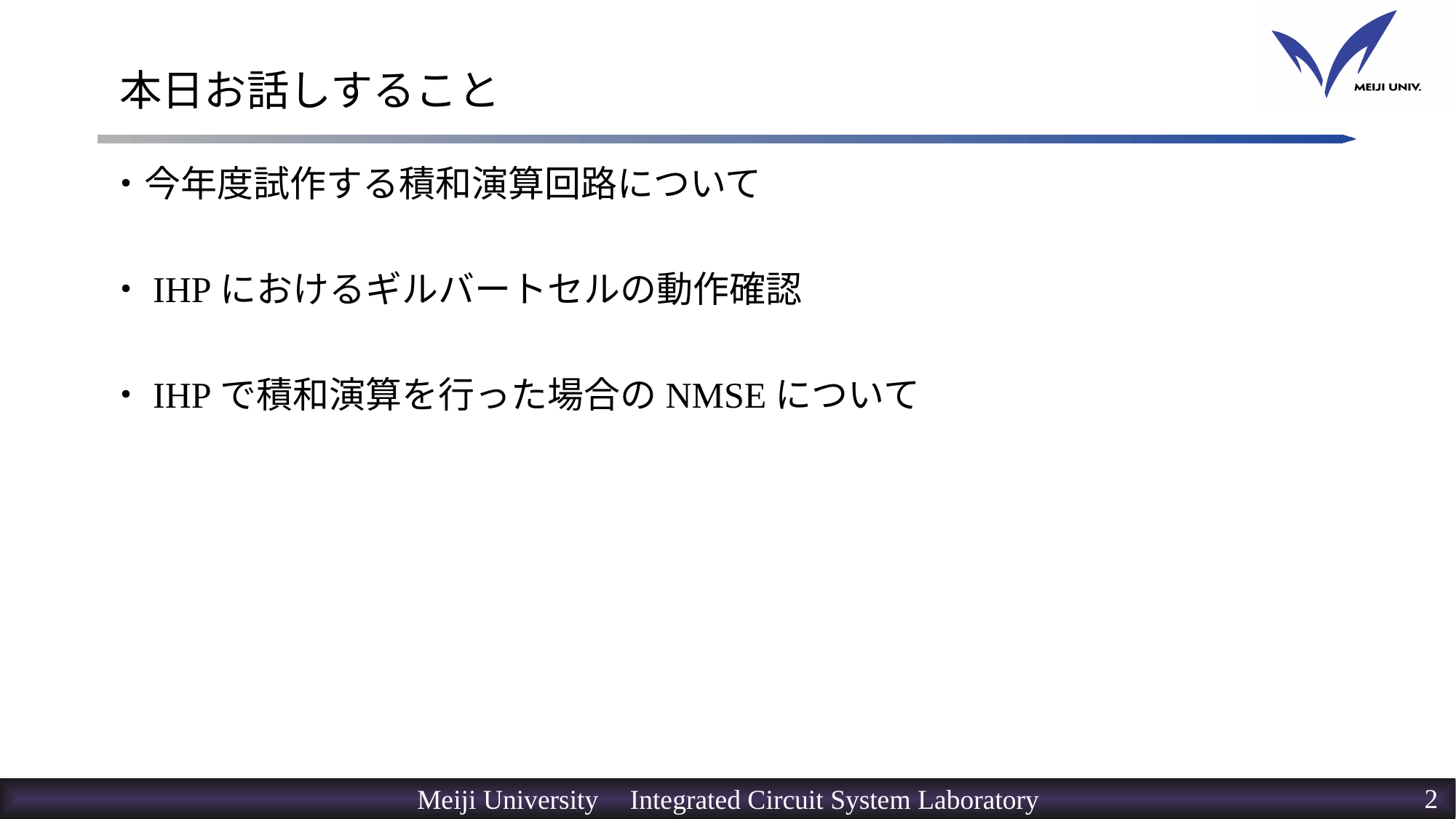

# 本日お話しすること
・今年度試作する積和演算回路について

・IHPにおけるギルバートセルの動作確認

・IHPで積和演算を行った場合のNMSEについて